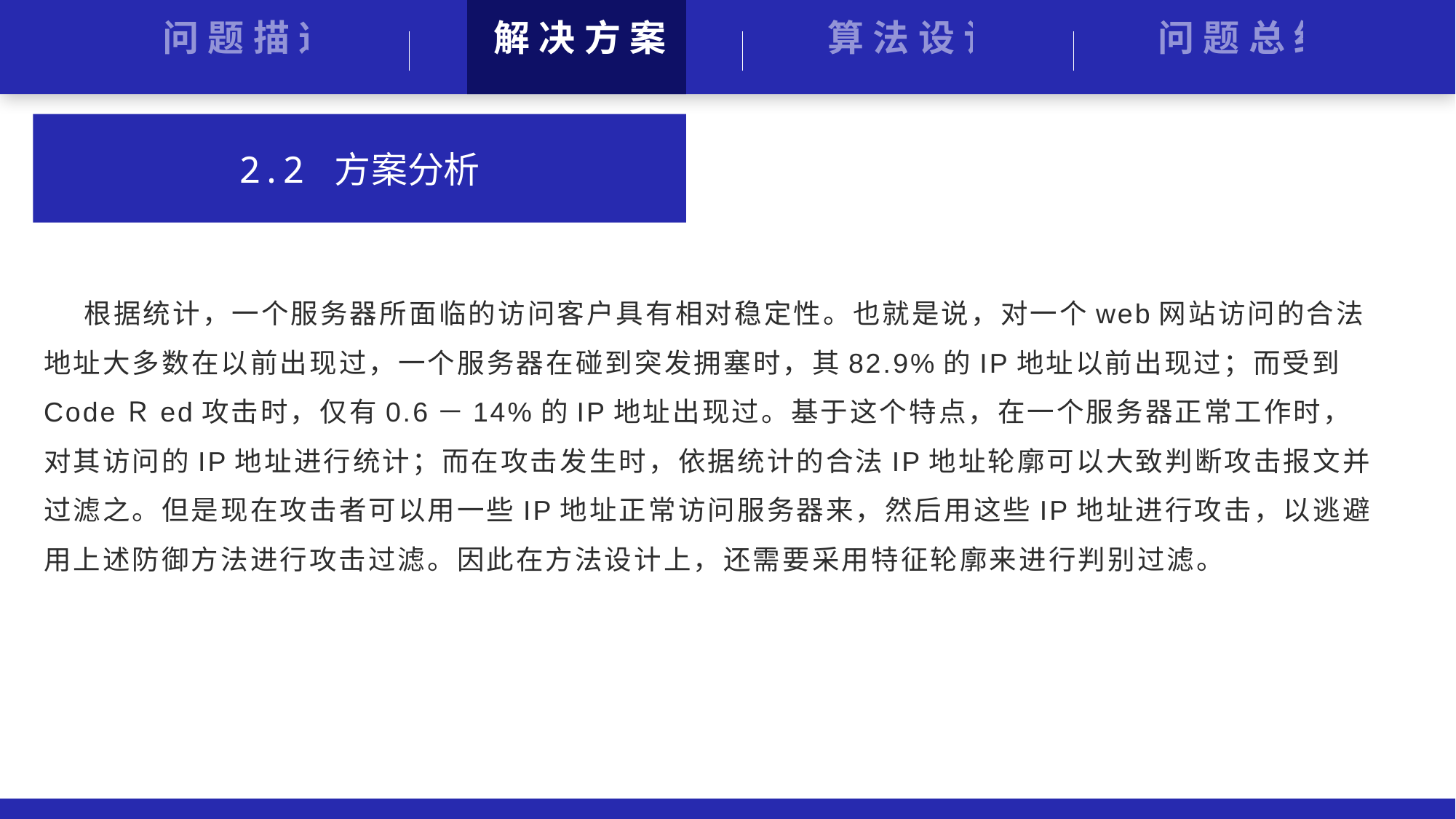

算法设计
问题总结
问题描述
解决方案
2.2 方案分析
    根据统计，一个服务器所面临的访问客户具有相对稳定性。也就是说，对一个web网站访问的合法地址大多数在以前出现过，一个服务器在碰到突发拥塞时，其82.9%的IP地址以前出现过；而受到CodeＲed攻击时，仅有0.6－14%的IP地址出现过。基于这个特点，在一个服务器正常工作时，对其访问的IP地址进行统计；而在攻击发生时，依据统计的合法IP地址轮廓可以大致判断攻击报文并过滤之。但是现在攻击者可以用一些IP地址正常访问服务器来，然后用这些IP地址进行攻击，以逃避用上述防御方法进行攻击过滤。因此在方法设计上，还需要采用特征轮廓来进行判别过滤。